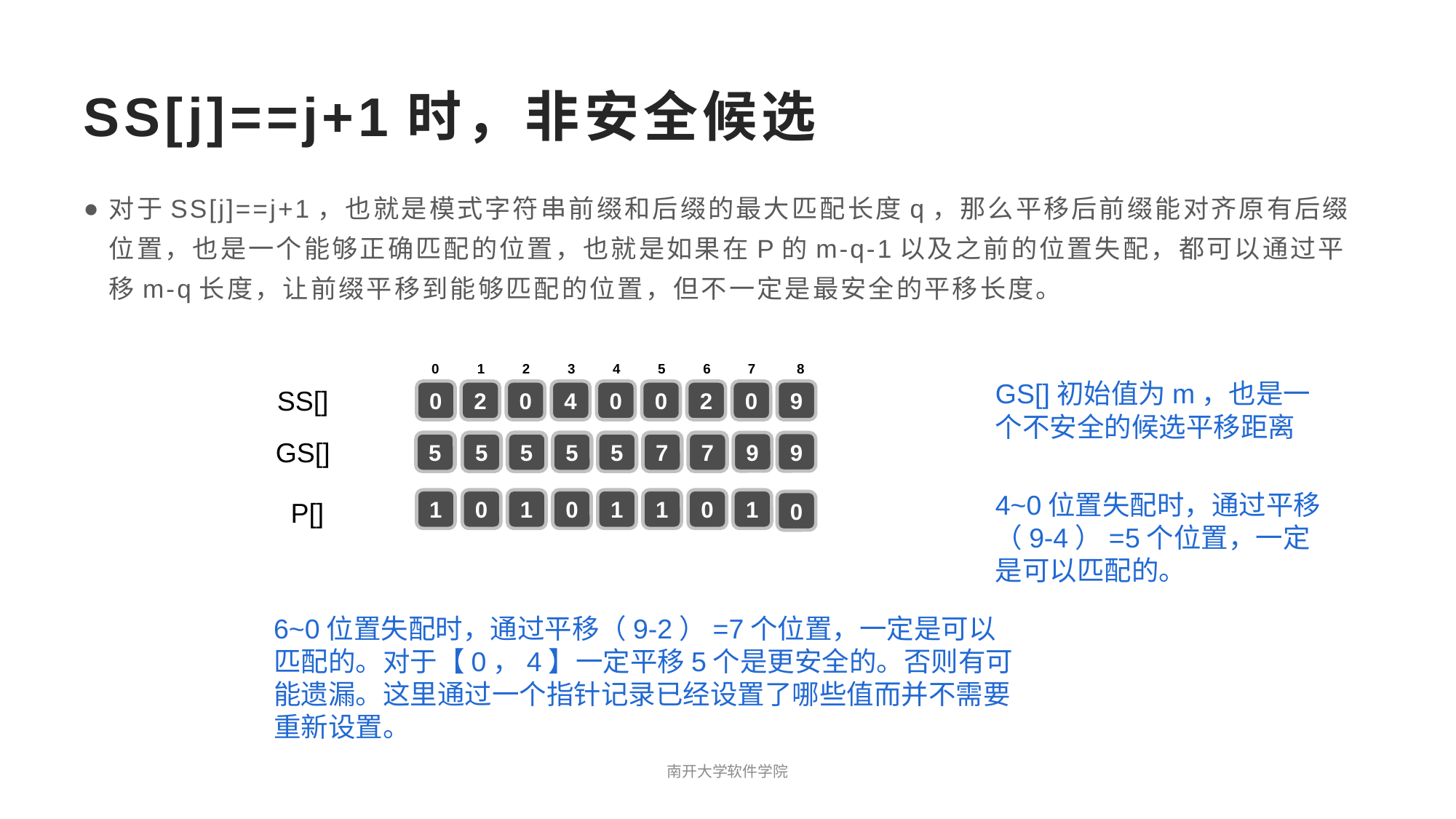

# SS[j]==j+1时，非安全候选
对于SS[j]==j+1，也就是模式字符串前缀和后缀的最大匹配长度q，那么平移后前缀能对齐原有后缀位置，也是一个能够正确匹配的位置，也就是如果在P的m-q-1以及之前的位置失配，都可以通过平移m-q长度，让前缀平移到能够匹配的位置，但不一定是最安全的平移长度。
0
1
2
3
4
5
6
7
8
GS[]初始值为m，也是一个不安全的候选平移距离
SS[]
0
2
0
4
0
0
2
0
9
GS[]
5
5
5
5
5
9
9
9
9
9
9
9
9
9
9
9
5
5
5
5
5
7
7
4~0位置失配时，通过平移（9-4）=5个位置，一定是可以匹配的。
1
0
1
0
1
1
0
1
P[]
0
6~0位置失配时，通过平移（9-2）=7个位置，一定是可以匹配的。对于【0，4】一定平移5个是更安全的。否则有可能遗漏。这里通过一个指针记录已经设置了哪些值而并不需要重新设置。
南开大学软件学院
4